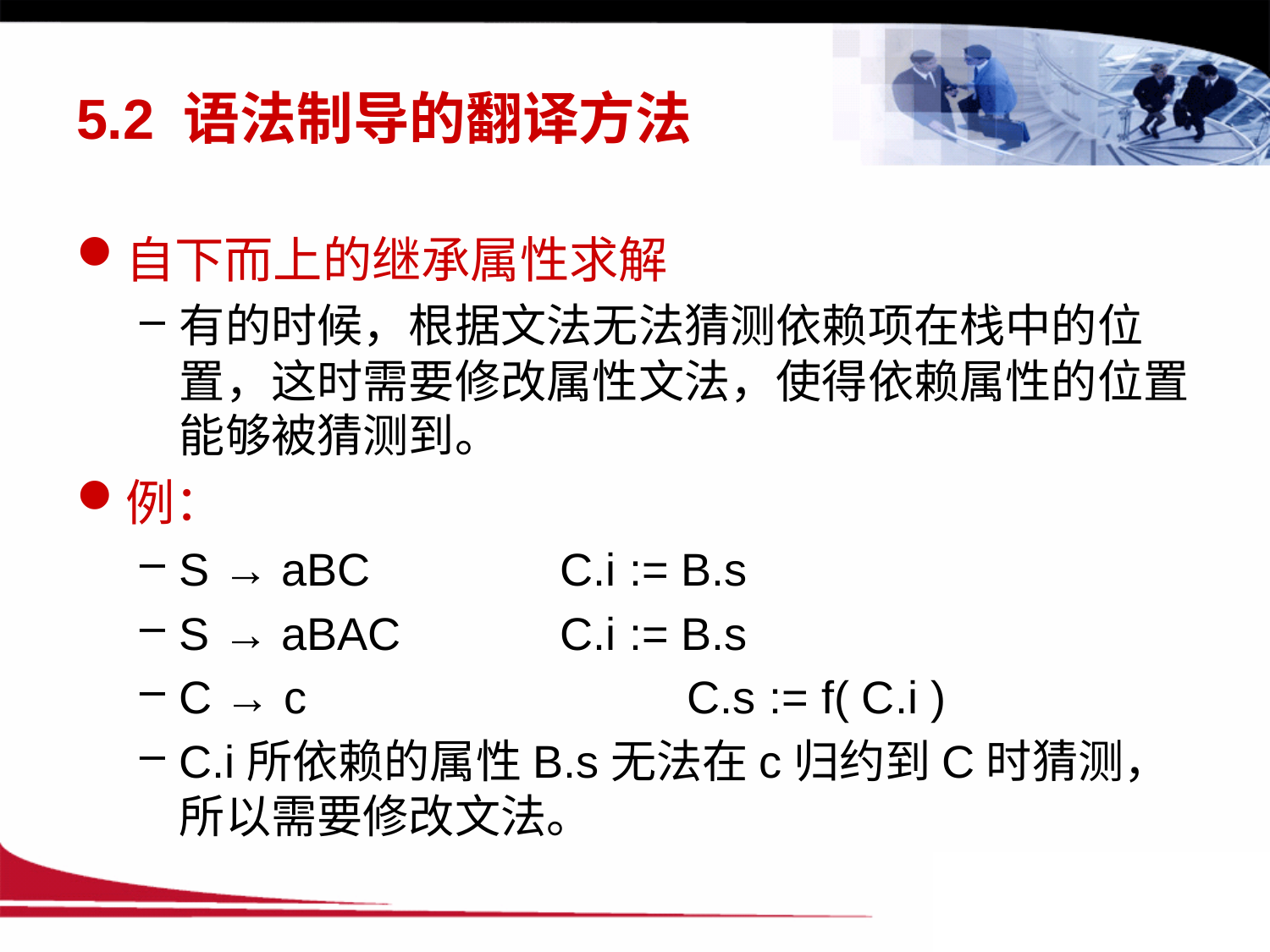

# 5.2 语法制导的翻译方法
自下而上的继承属性求解
有的时候，根据文法无法猜测依赖项在栈中的位置，这时需要修改属性文法，使得依赖属性的位置能够被猜测到。
例：
S → aBC		C.i := B.s
S → aBAC		C.i := B.s
C → c			C.s := f( C.i )
C.i所依赖的属性B.s无法在c归约到C时猜测，所以需要修改文法。